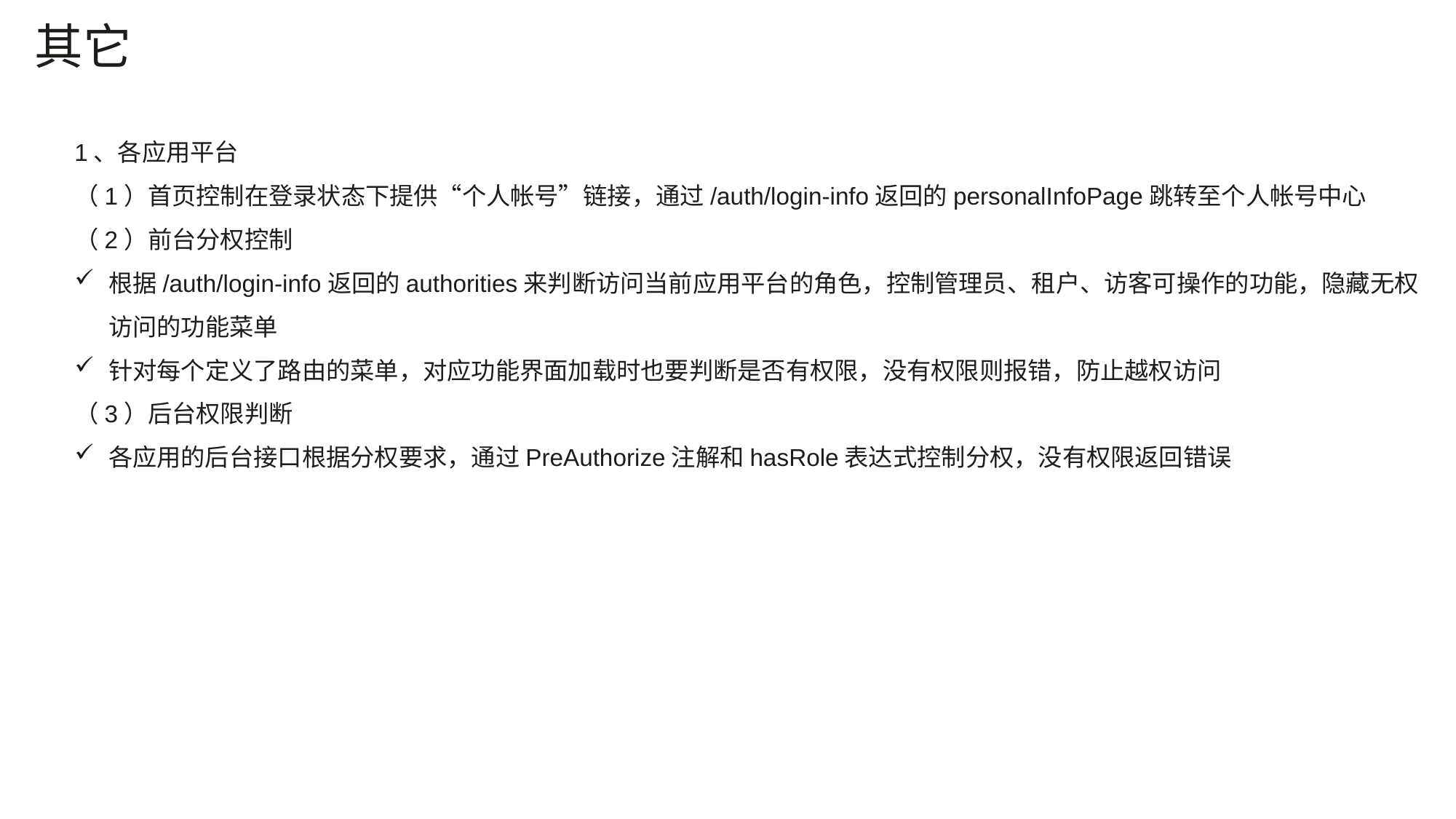

其它
资源管理
1、各应用平台
（1）首页控制在登录状态下提供“个人帐号”链接，通过/auth/login-info返回的personalInfoPage跳转至个人帐号中心
（2）前台分权控制
根据/auth/login-info返回的authorities来判断访问当前应用平台的角色，控制管理员、租户、访客可操作的功能，隐藏无权访问的功能菜单
针对每个定义了路由的菜单，对应功能界面加载时也要判断是否有权限，没有权限则报错，防止越权访问
（3）后台权限判断
各应用的后台接口根据分权要求，通过PreAuthorize注解和hasRole表达式控制分权，没有权限返回错误